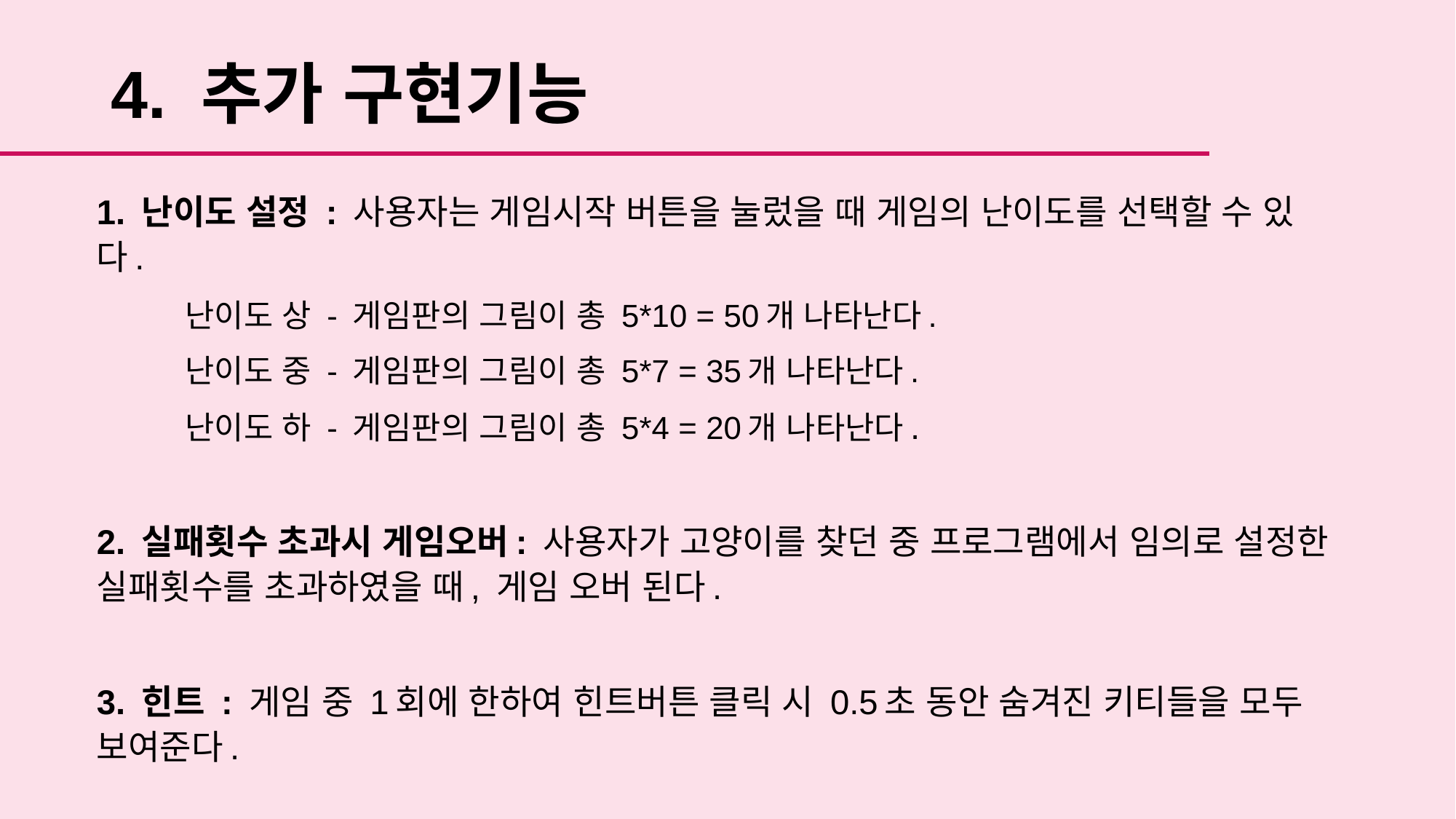

# 4. 추가 구현기능
1. 난이도 설정 : 사용자는 게임시작 버튼을 눌렀을 때 게임의 난이도를 선택할 수 있다.
	난이도 상 - 게임판의 그림이 총 5*10 = 50개 나타난다.
	난이도 중 - 게임판의 그림이 총 5*7 = 35개 나타난다.
	난이도 하 - 게임판의 그림이 총 5*4 = 20개 나타난다.

2. 실패횟수 초과시 게임오버: 사용자가 고양이를 찾던 중 프로그램에서 임의로 설정한 실패횟수를 초과하였을 때, 게임 오버 된다.

3. 힌트 : 게임 중 1회에 한하여 힌트버튼 클릭 시 0.5초 동안 숨겨진 키티들을 모두 보여준다.